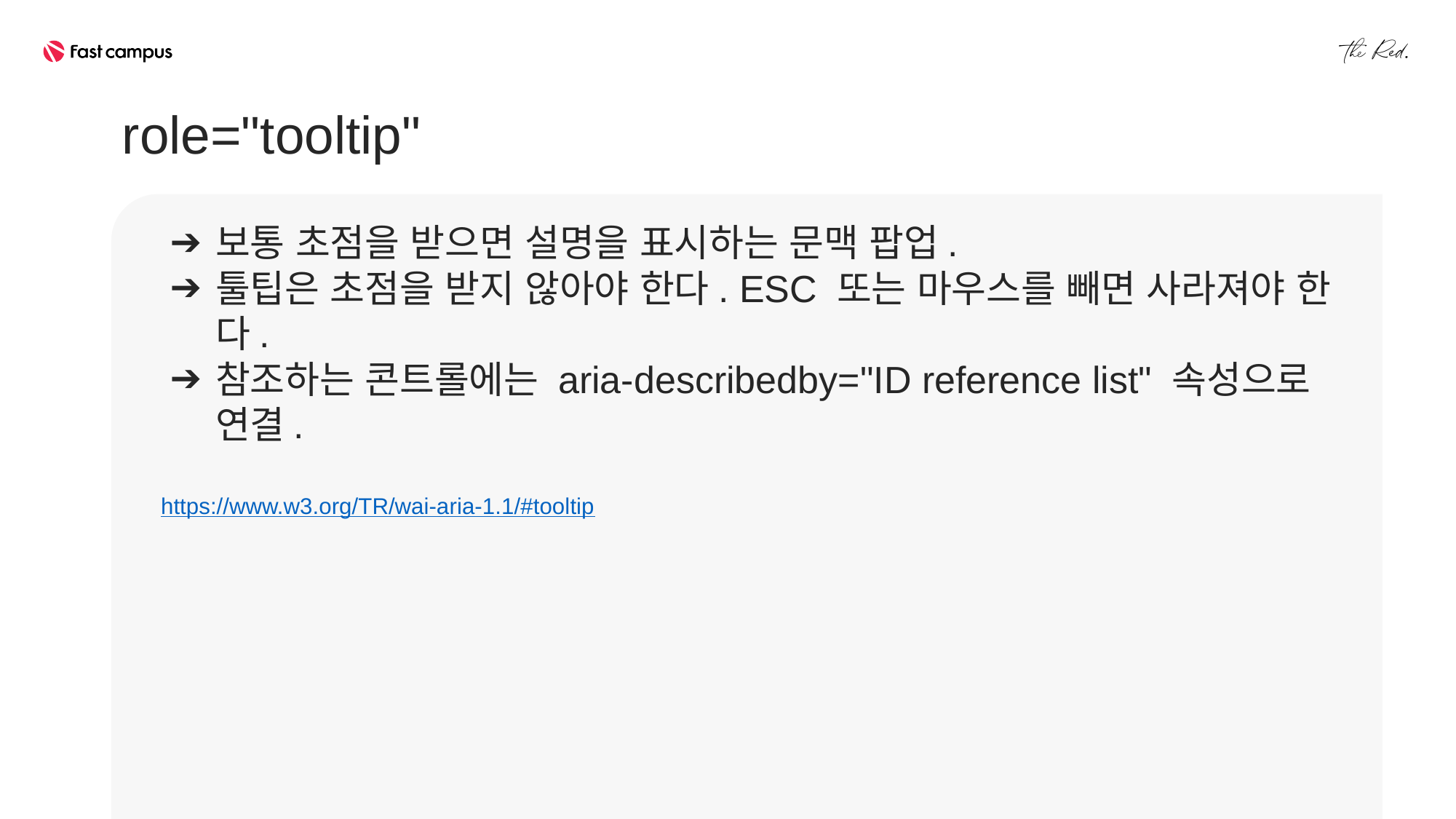

role="tooltip"
보통 초점을 받으면 설명을 표시하는 문맥 팝업.
툴팁은 초점을 받지 않아야 한다. ESC 또는 마우스를 빼면 사라져야 한다.
참조하는 콘트롤에는 aria-describedby="ID reference list" 속성으로 연결.

https://www.w3.org/TR/wai-aria-1.1/#tooltip